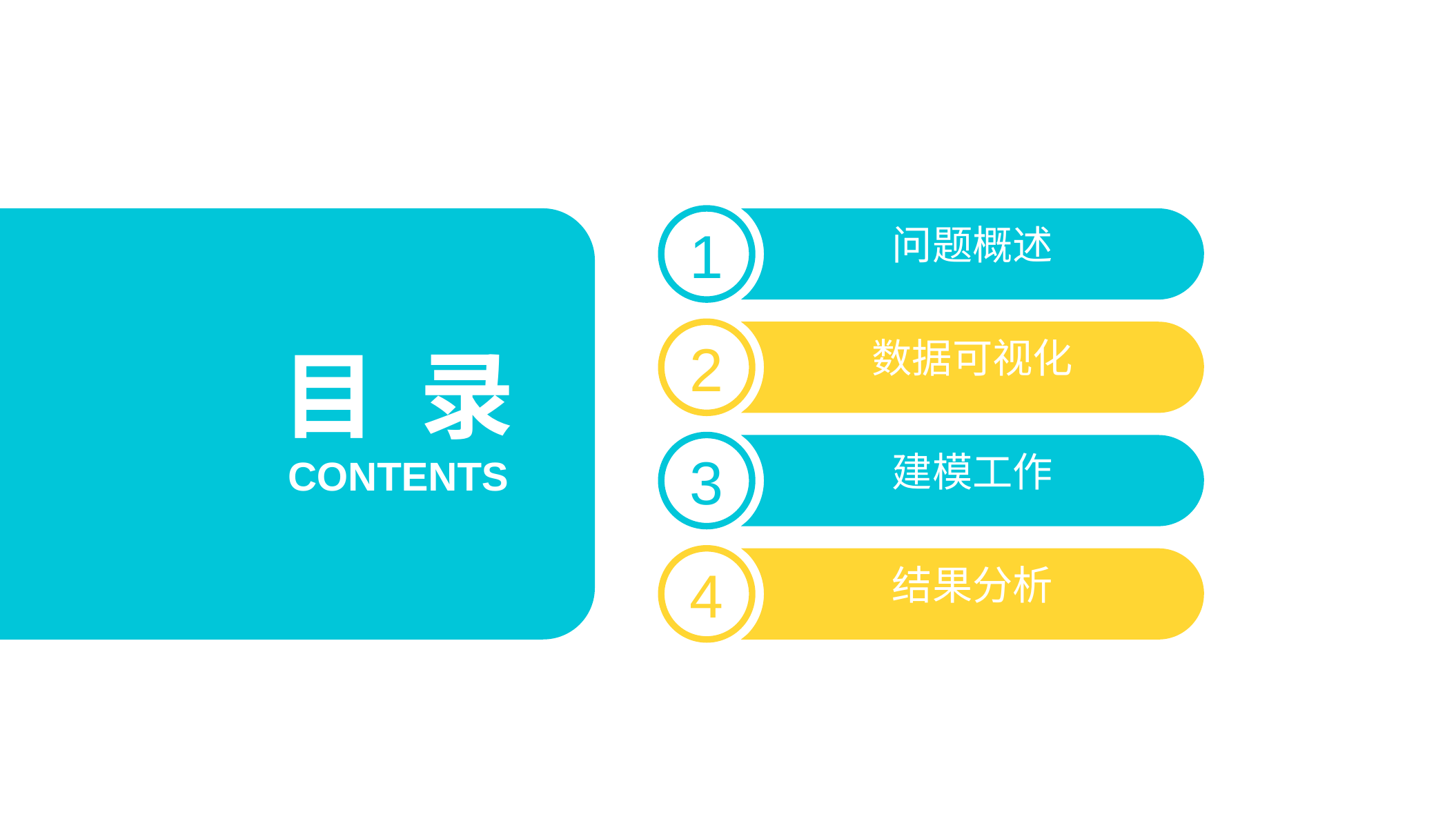

1
问题概述

2
数据可视化

目  录
3
建模工作

CONTENTS
4
结果分析